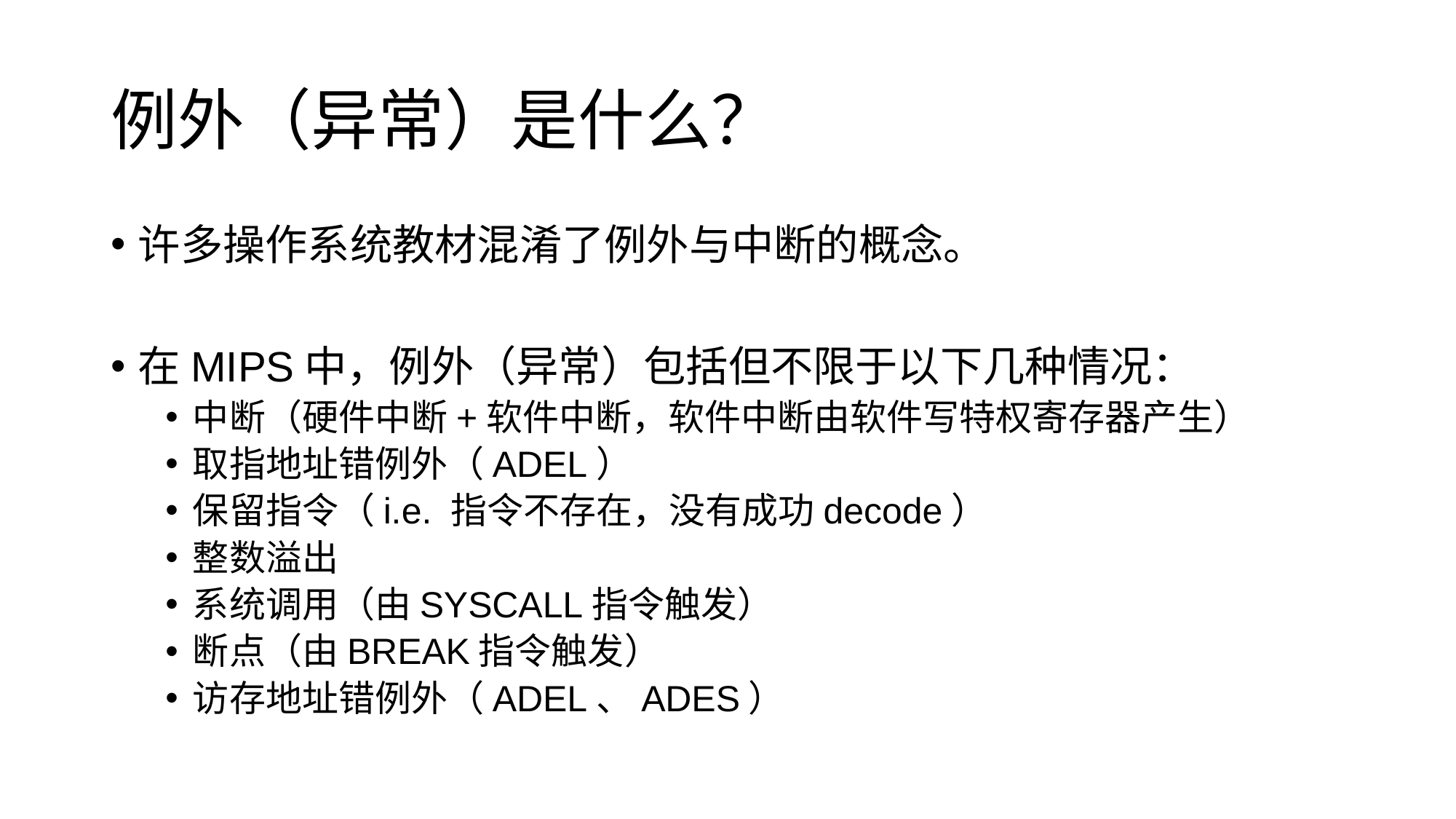

# 例外（异常）是什么？
许多操作系统教材混淆了例外与中断的概念。

在MIPS中，例外（异常）包括但不限于以下几种情况：
中断（硬件中断+软件中断，软件中断由软件写特权寄存器产生）
取指地址错例外（ADEL）
保留指令（i.e. 指令不存在，没有成功decode）
整数溢出
系统调用（由SYSCALL指令触发）
断点（由BREAK指令触发）
访存地址错例外（ADEL、ADES）